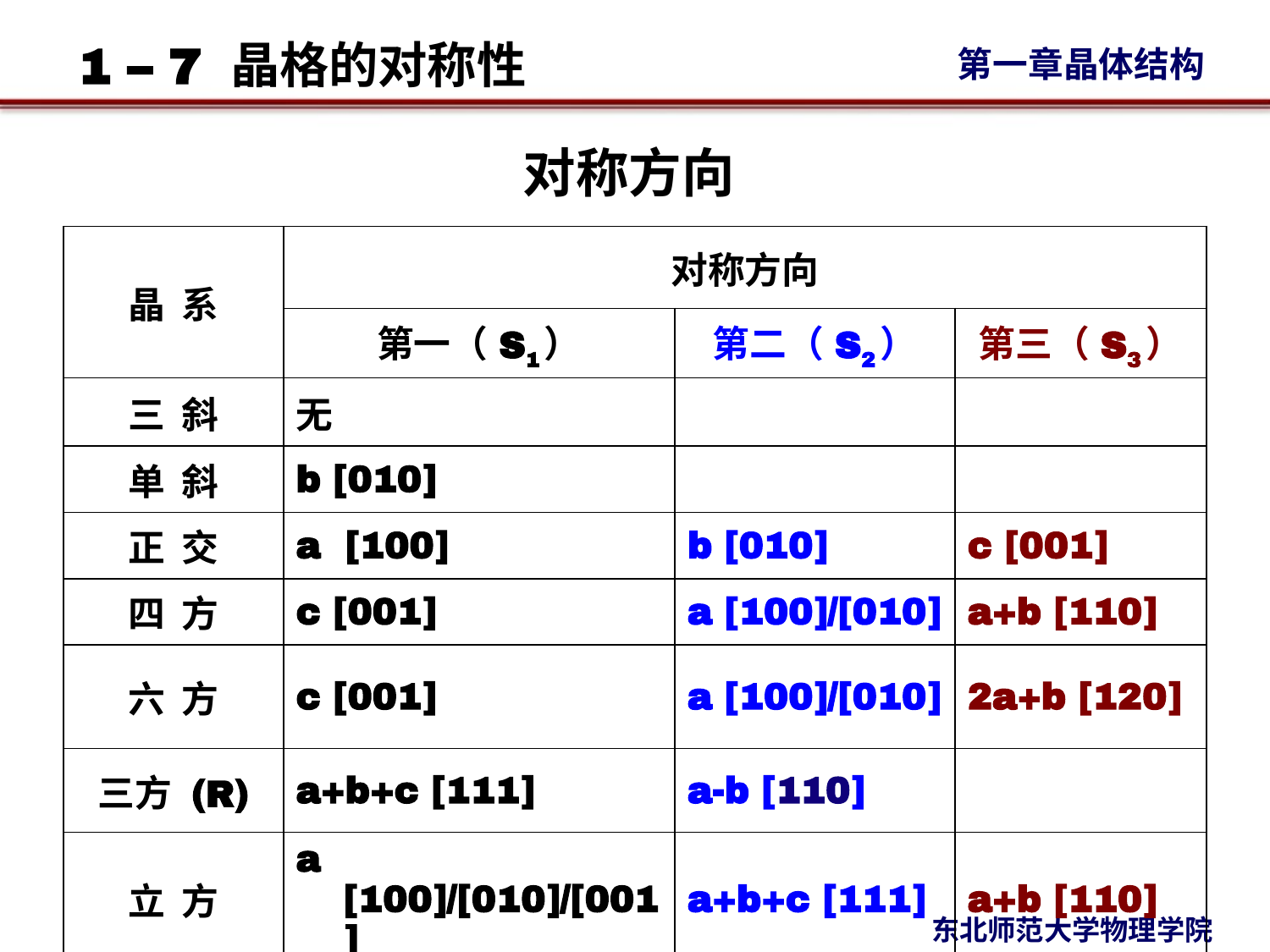

# 对称方向
| 晶 系 | 对称方向 |  |  |
| --- | --- | --- | --- |
|  | 第一（S1） | 第二（S2） | 第三（S3） |
| 三 斜 | 无 |  |  |
| 单 斜 | b [010] |  |  |
| 正 交 | a [100] | b [010] | c [001] |
| 四 方 | c [001] | a [100]/[010] | a+b [110] |
| 六 方 | c [001] | a [100]/[010] | 2a+b [120] |
| 三方 (R) | a+b+c [111] | a-b [110] |  |
| 立 方 | a [100]/[010]/[001] | a+b+c [111] | a+b [110] |